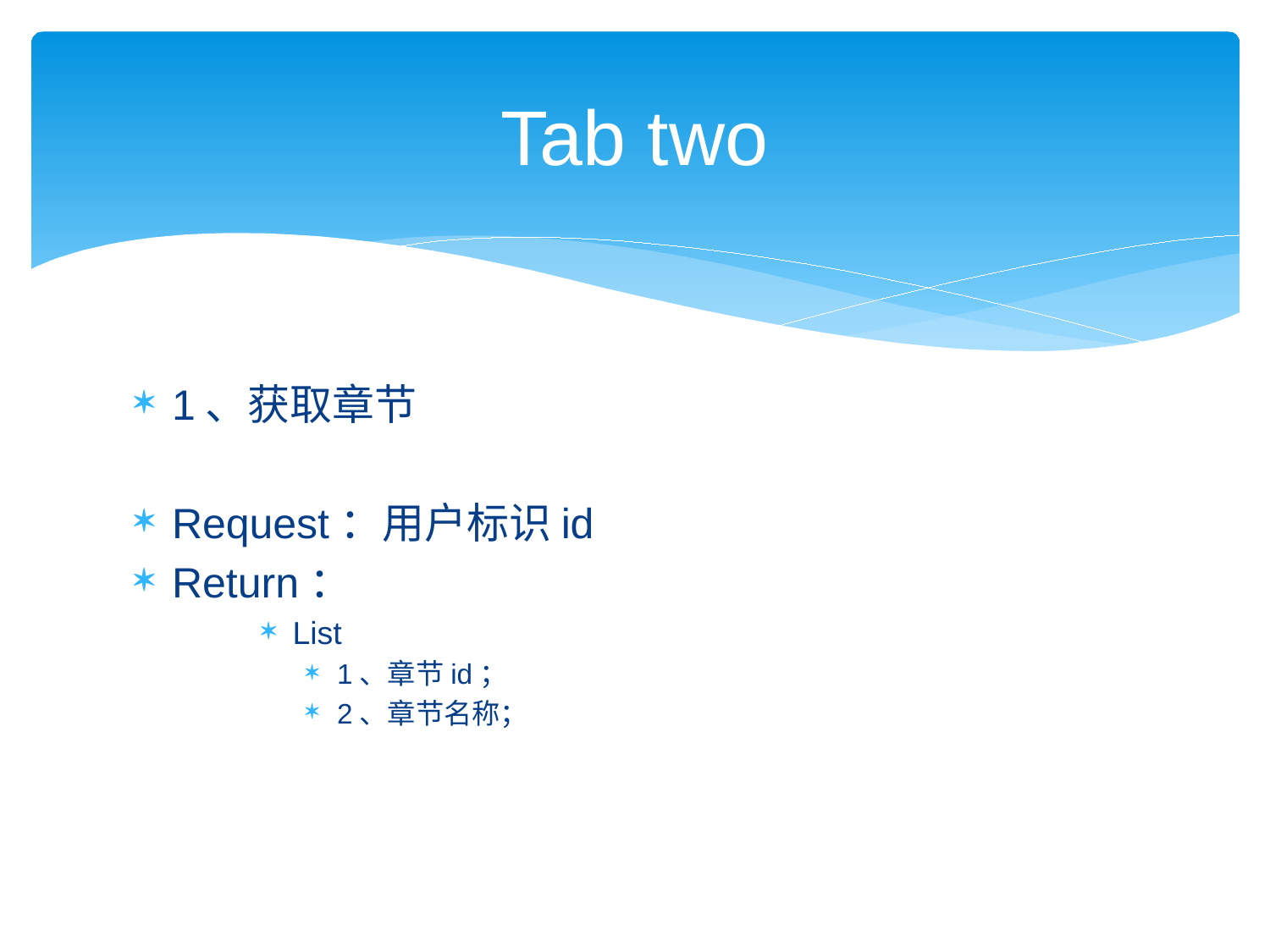

# Tab two
1、获取章节

Request：用户标识id
Return：
List
1、章节id；
2、章节名称；